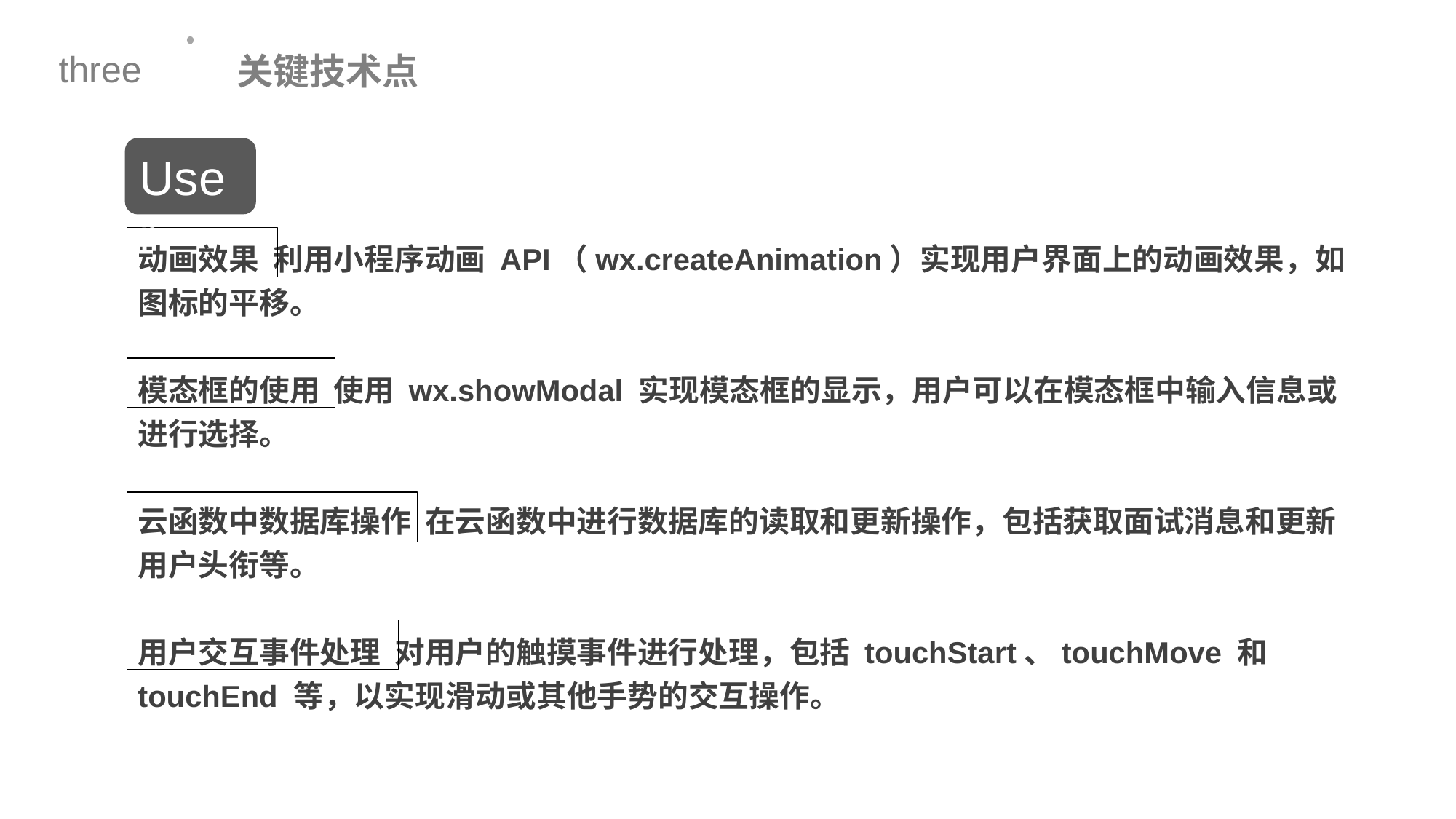

关键技术点

three
User
动画效果  利用小程序动画 API（wx.createAnimation）实现用户界面上的动画效果，如图标的平移。

模态框的使用  使用 wx.showModal 实现模态框的显示，用户可以在模态框中输入信息或进行选择。

云函数中数据库操作  在云函数中进行数据库的读取和更新操作，包括获取面试消息和更新用户头衔等。

用户交互事件处理  对用户的触摸事件进行处理，包括 touchStart、touchMove 和 touchEnd 等，以实现滑动或其他手势的交互操作。